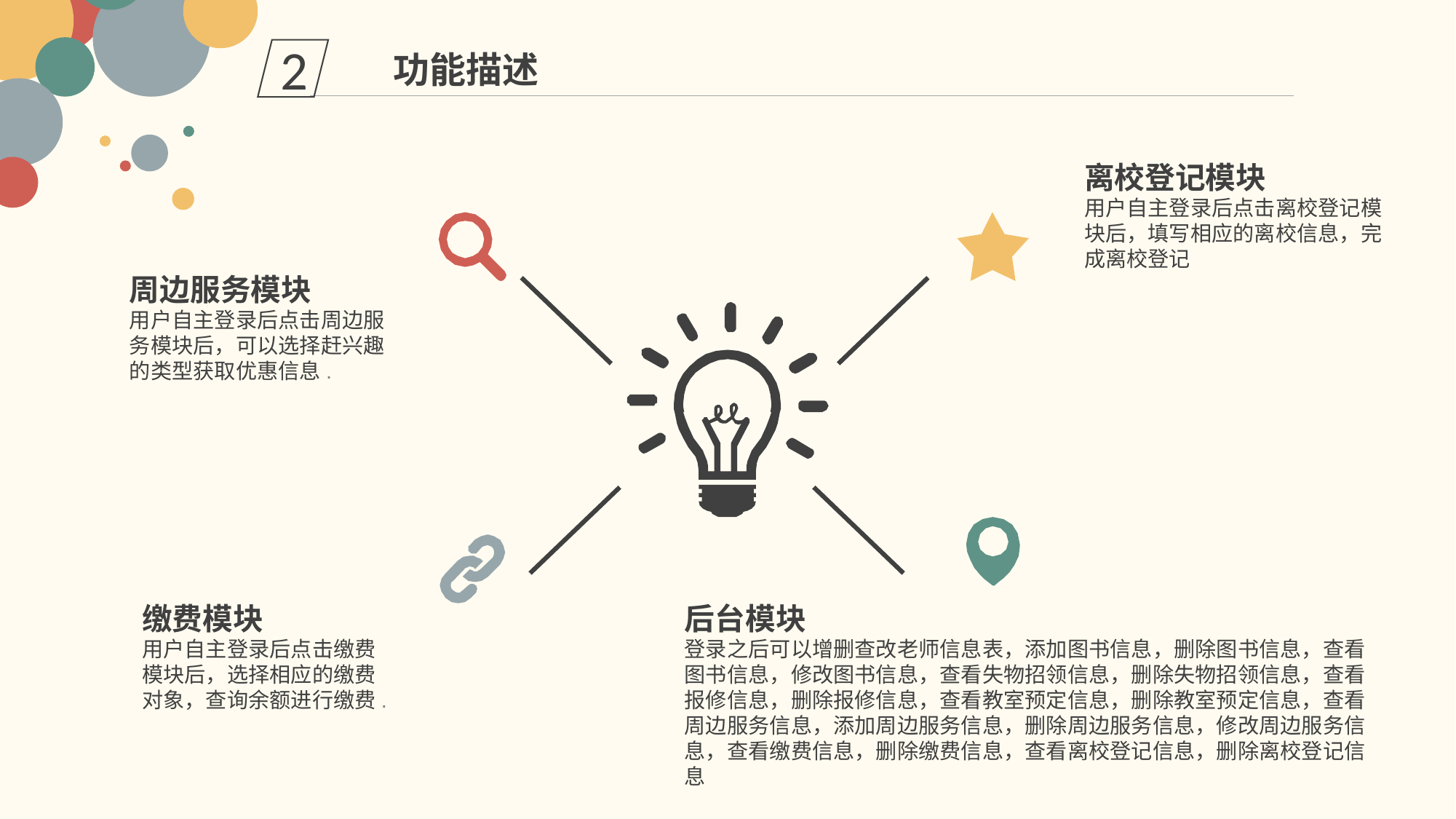

2
功能描述
离校登记模块
用户自主登录后点击离校登记模块后，填写相应的离校信息，完成离校登记

周边服务模块
用户自主登录后点击周边服务模块后，可以选择赶兴趣的类型获取优惠信息.

缴费模块
用户自主登录后点击缴费模块后，选择相应的缴费对象，查询余额进行缴费.
后台模块
登录之后可以增删查改老师信息表，添加图书信息，删除图书信息，查看图书信息，修改图书信息，查看失物招领信息，删除失物招领信息，查看报修信息，删除报修信息，查看教室预定信息，删除教室预定信息，查看周边服务信息，添加周边服务信息，删除周边服务信息，修改周边服务信息，查看缴费信息，删除缴费信息，查看离校登记信息，删除离校登记信息